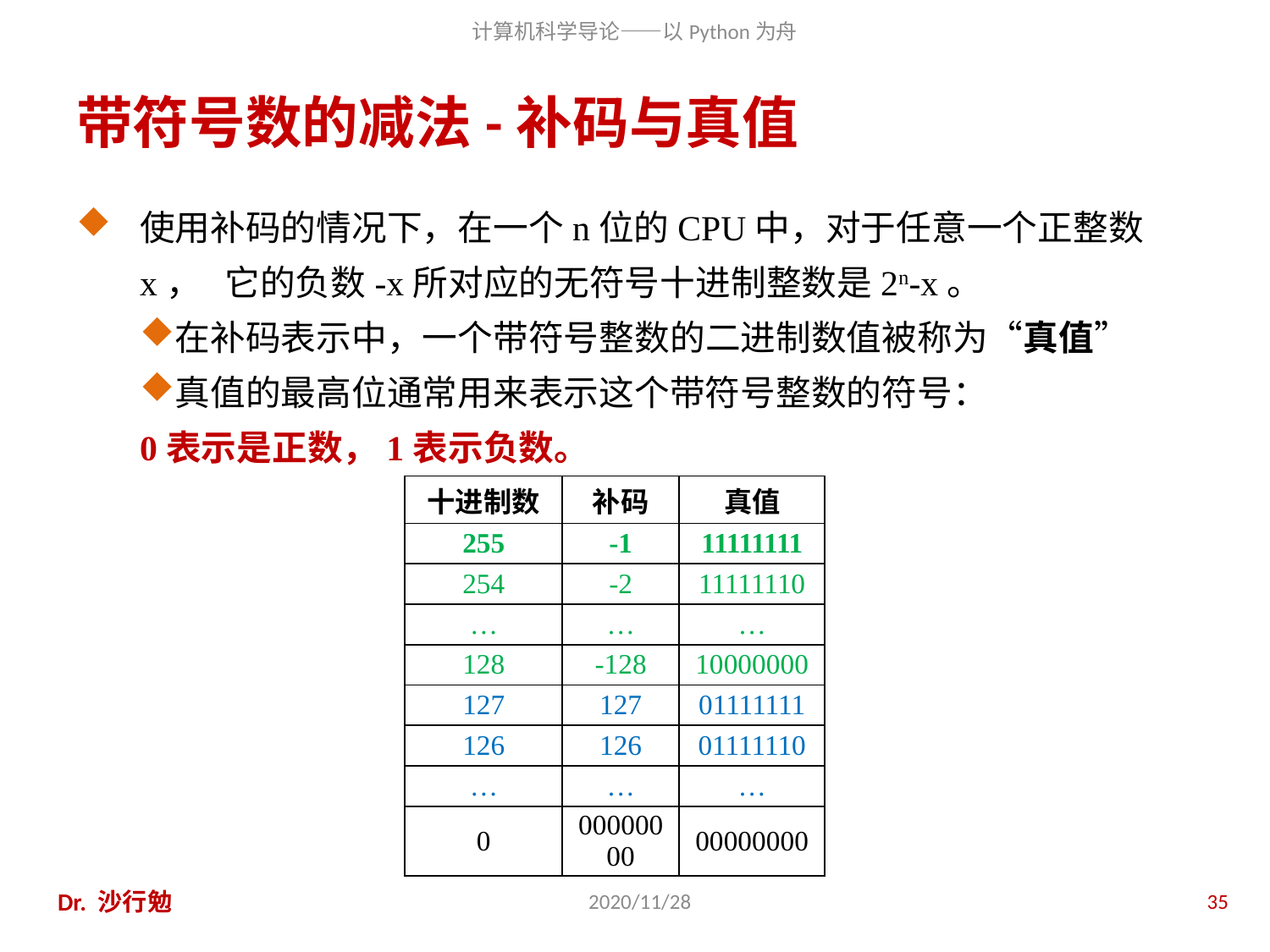

# 带符号数的减法-补码与真值
使用补码的情况下，在一个n位的CPU中，对于任意一个正整数x，   它的负数-x所对应的无符号十进制整数是2n-x。
在补码表示中，一个带符号整数的二进制数值被称为“真值”
真值的最高位通常用来表示这个带符号整数的符号：
0表示是正数，1表示负数。
| 十进制数 | 补码 | 真值 |
| --- | --- | --- |
| 255 | -1 | 11111111 |
| 254 | -2 | 11111110 |
| … | … | … |
| 128 | -128 | 10000000 |
| 127 | 127 | 01111111 |
| 126 | 126 | 01111110 |
| … | … | … |
| 0 | 00000000 | 00000000 |
Dr. 沙行勉
2020/11/28
35